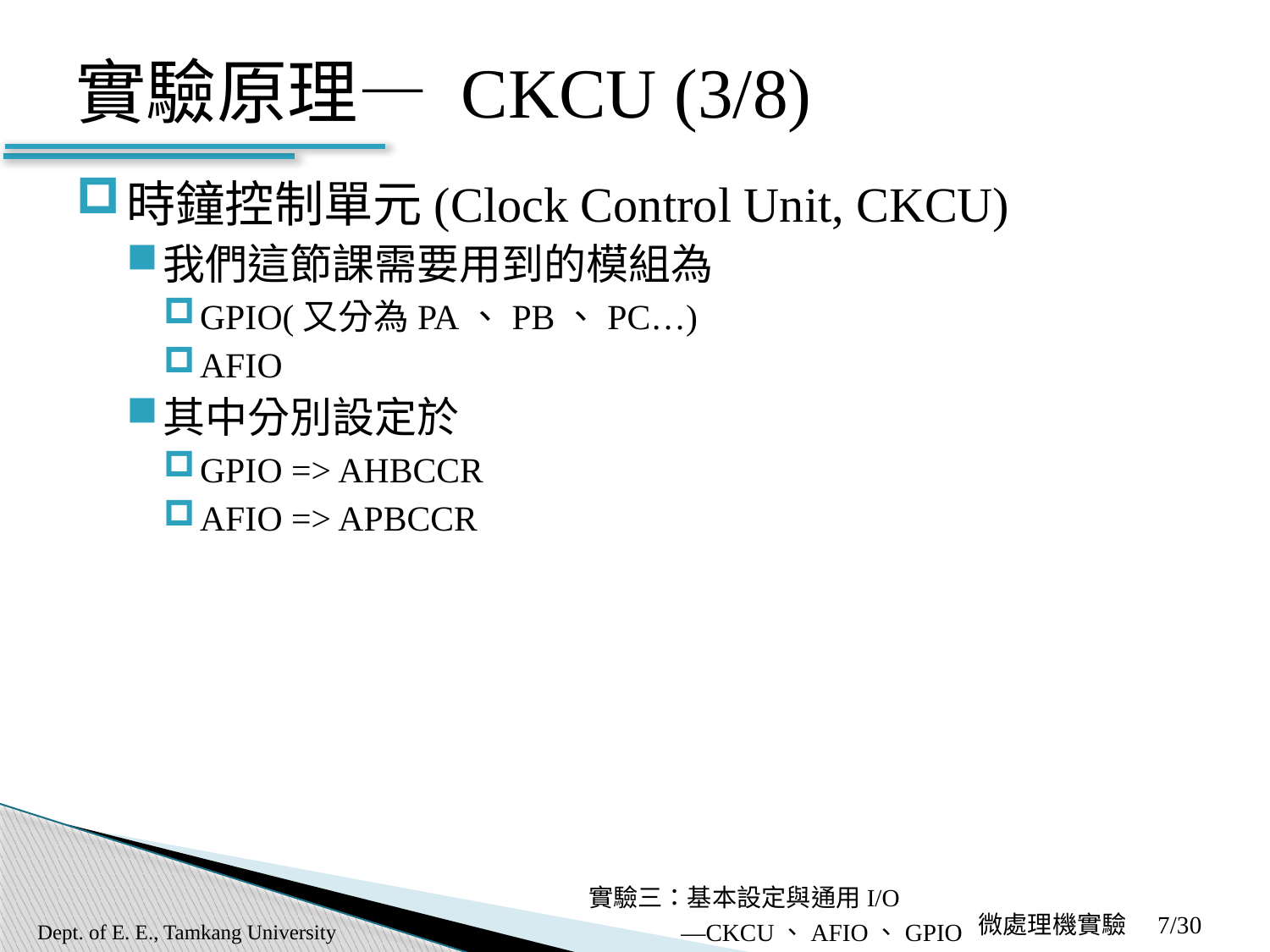

# 實驗原理— CKCU (3/8)
時鐘控制單元(Clock Control Unit, CKCU)
我們這節課需要用到的模組為
GPIO(又分為PA、PB、PC…)
AFIO
其中分別設定於
GPIO => AHBCCR
AFIO => APBCCR